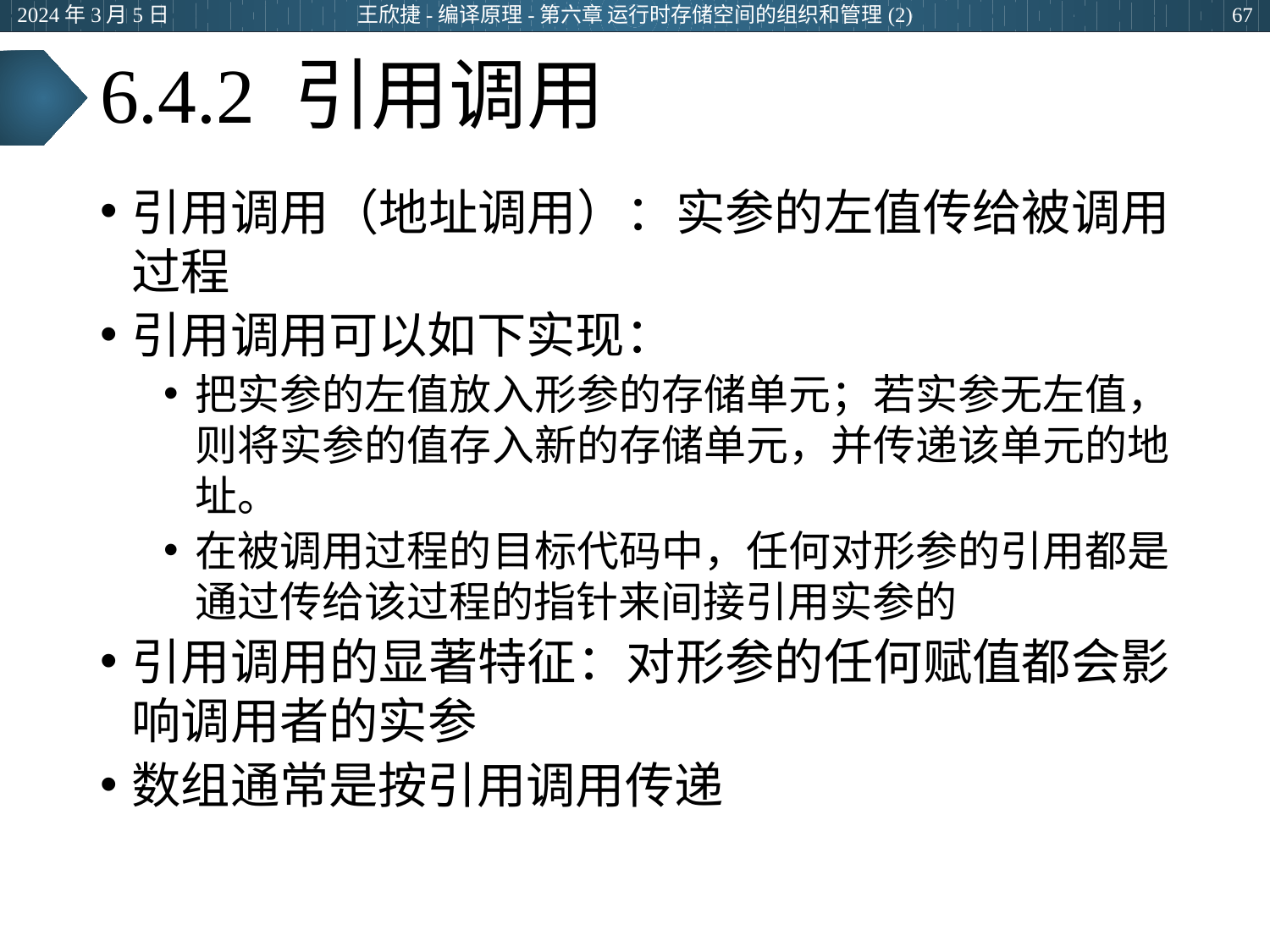

王欣捷-编译原理-第六章 运行时存储空间的组织和管理(2)
2024年3月5日
67
# 6.4.2 引用调用
引用调用（地址调用）：实参的左值传给被调用过程
引用调用可以如下实现：
把实参的左值放入形参的存储单元；若实参无左值，则将实参的值存入新的存储单元，并传递该单元的地址。
在被调用过程的目标代码中，任何对形参的引用都是通过传给该过程的指针来间接引用实参的
引用调用的显著特征：对形参的任何赋值都会影响调用者的实参
数组通常是按引用调用传递